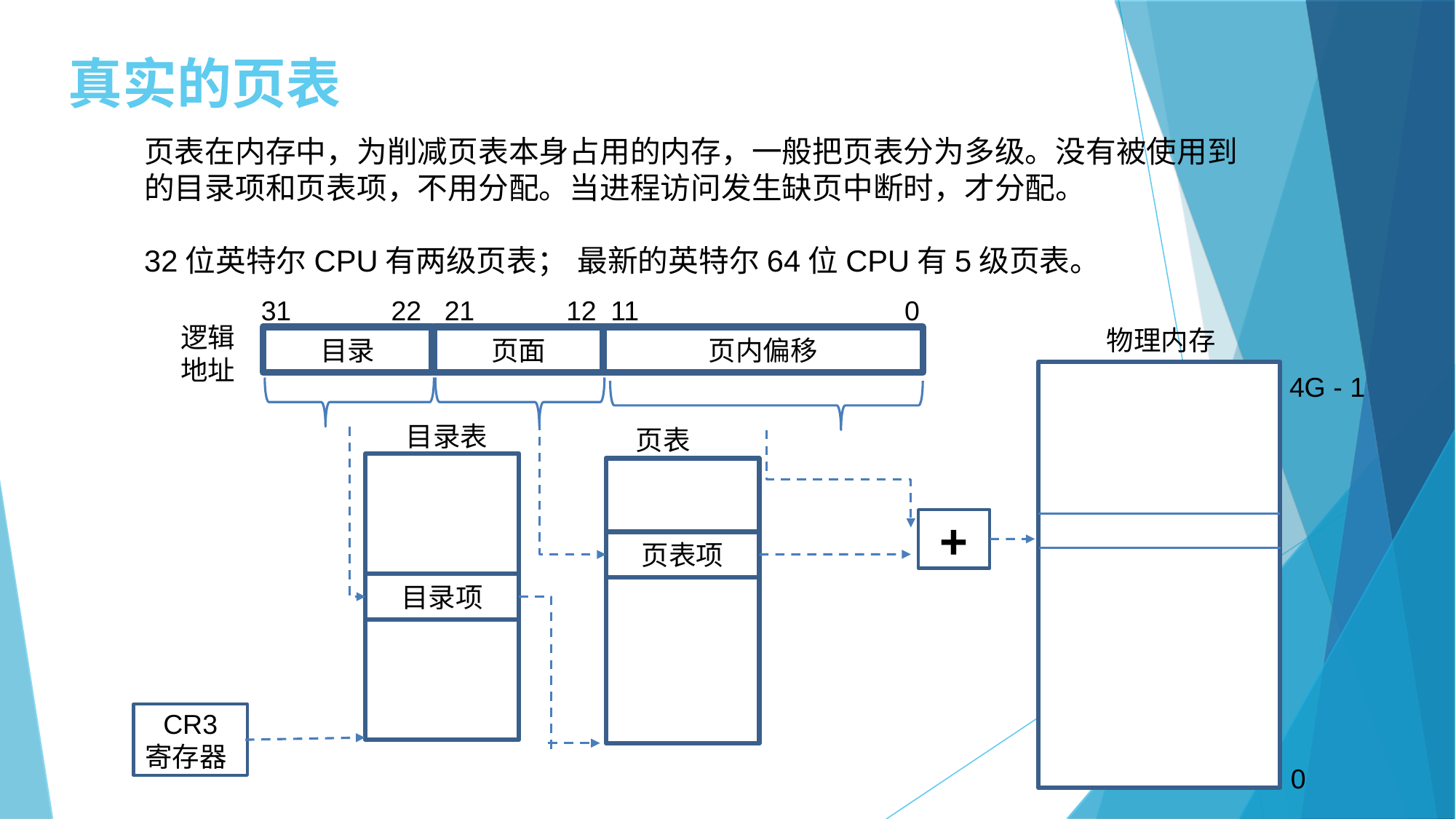

真实的页表
页表在内存中，为削减页表本身占用的内存，一般把页表分为多级。没有被使用到的目录项和页表项，不用分配。当进程访问发生缺页中断时，才分配。

32位英特尔CPU有两级页表； 最新的英特尔64位CPU有5级页表。

31
22
21
12
11
0
逻辑地址
物理内存

目录
页面
页内偏移

4G - 1
目录表
页表

+
页表项
目录项

CR3
寄存器
0